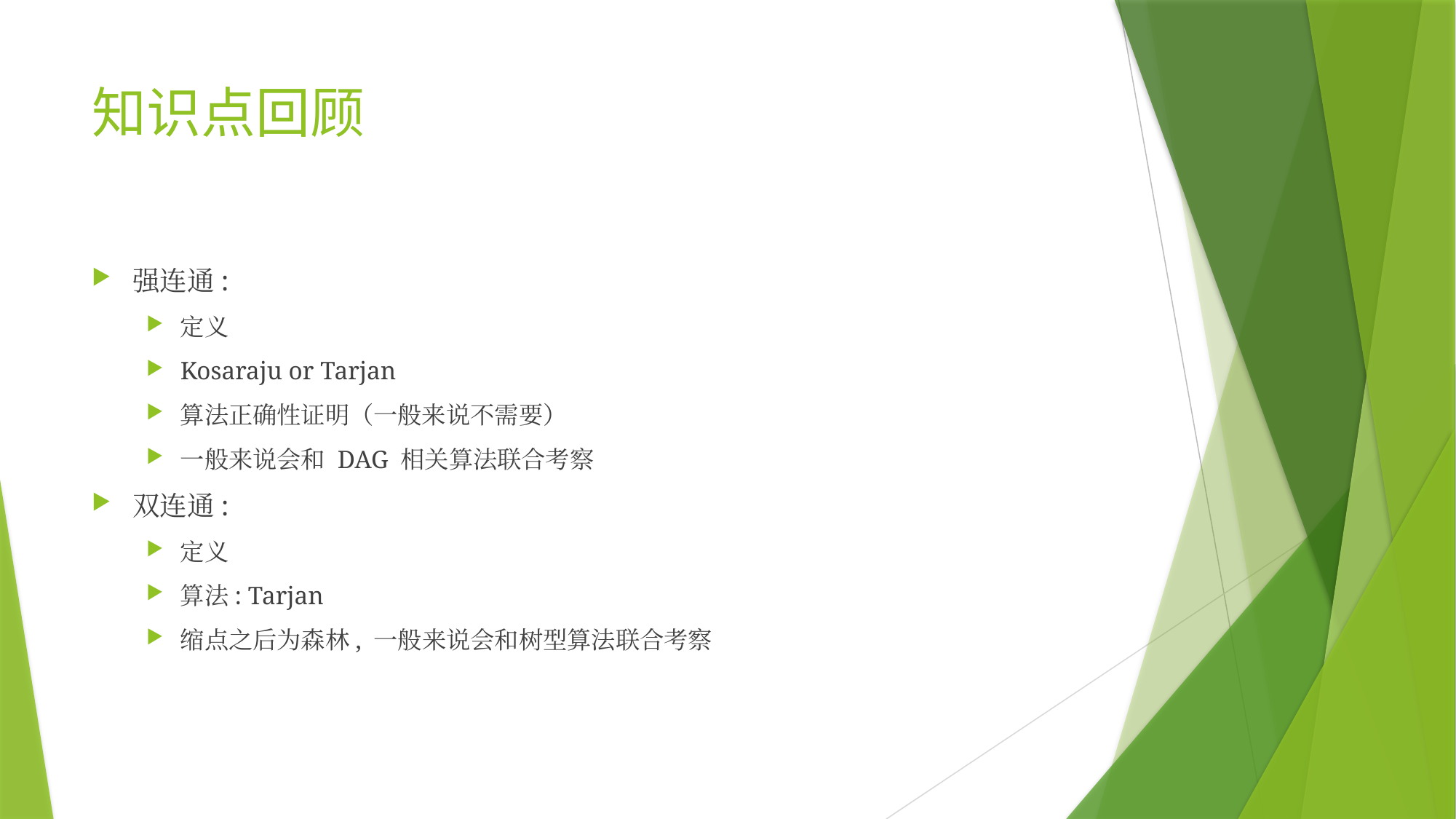

# 知识点回顾
强连通:
定义
Kosaraju or Tarjan
算法正确性证明（一般来说不需要）
一般来说会和 DAG 相关算法联合考察
双连通:
定义
算法: Tarjan
缩点之后为森林, 一般来说会和树型算法联合考察